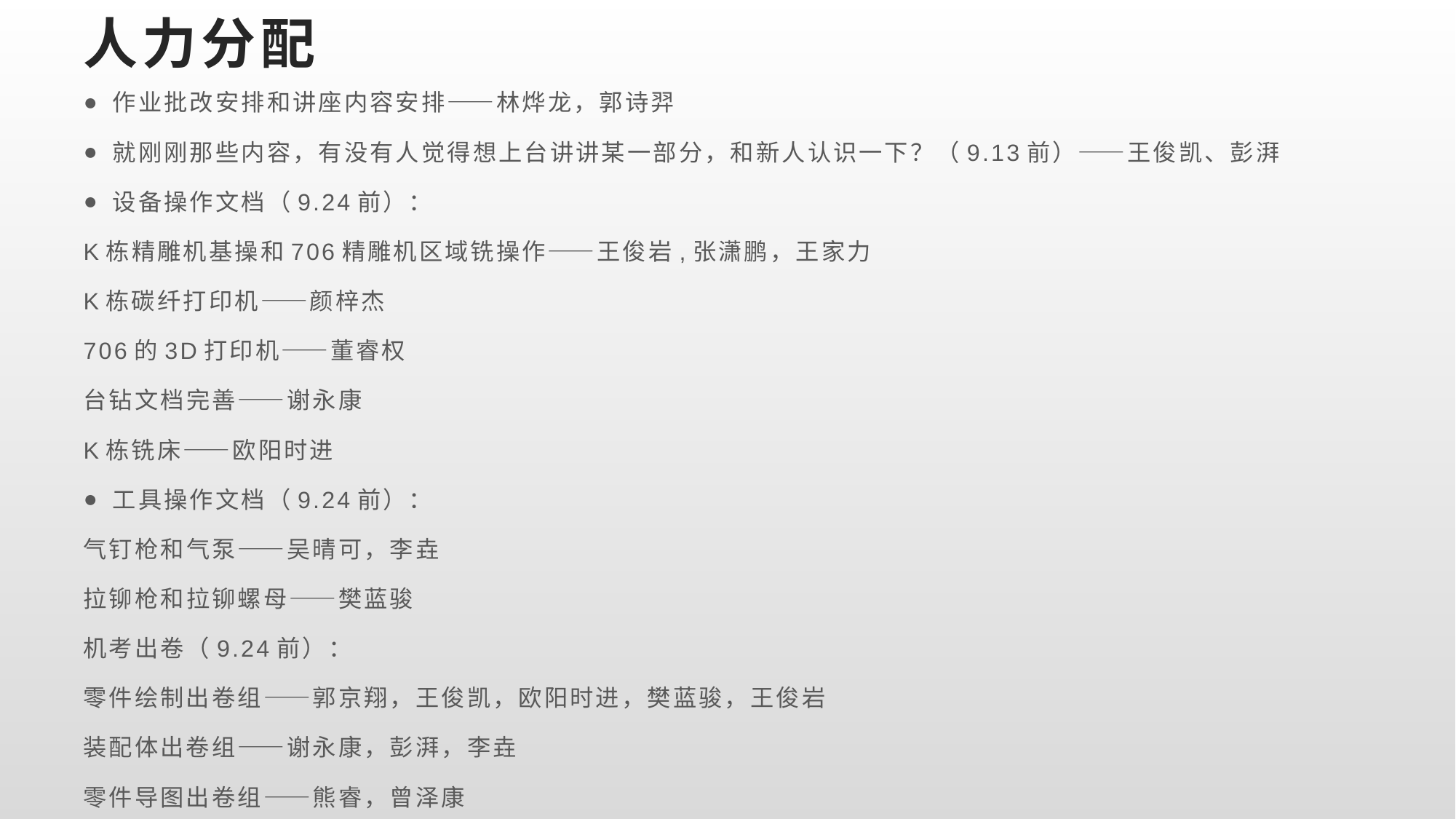

# 人力分配
作业批改安排和讲座内容安排——林烨龙，郭诗羿
就刚刚那些内容，有没有人觉得想上台讲讲某一部分，和新人认识一下？（9.13前）——王俊凯、彭湃
设备操作文档（9.24前）：
K栋精雕机基操和706精雕机区域铣操作——王俊岩,张潇鹏，王家力
K栋碳纤打印机——颜梓杰
706的3D打印机——董睿权
台钻文档完善——谢永康
K栋铣床——欧阳时进
工具操作文档（9.24前）：
气钉枪和气泵——吴晴可，李垚
拉铆枪和拉铆螺母——樊蓝骏
机考出卷（9.24前）：
零件绘制出卷组——郭京翔，王俊凯，欧阳时进，樊蓝骏，王俊岩
装配体出卷组——谢永康，彭湃，李垚
零件导图出卷组——熊睿，曾泽康